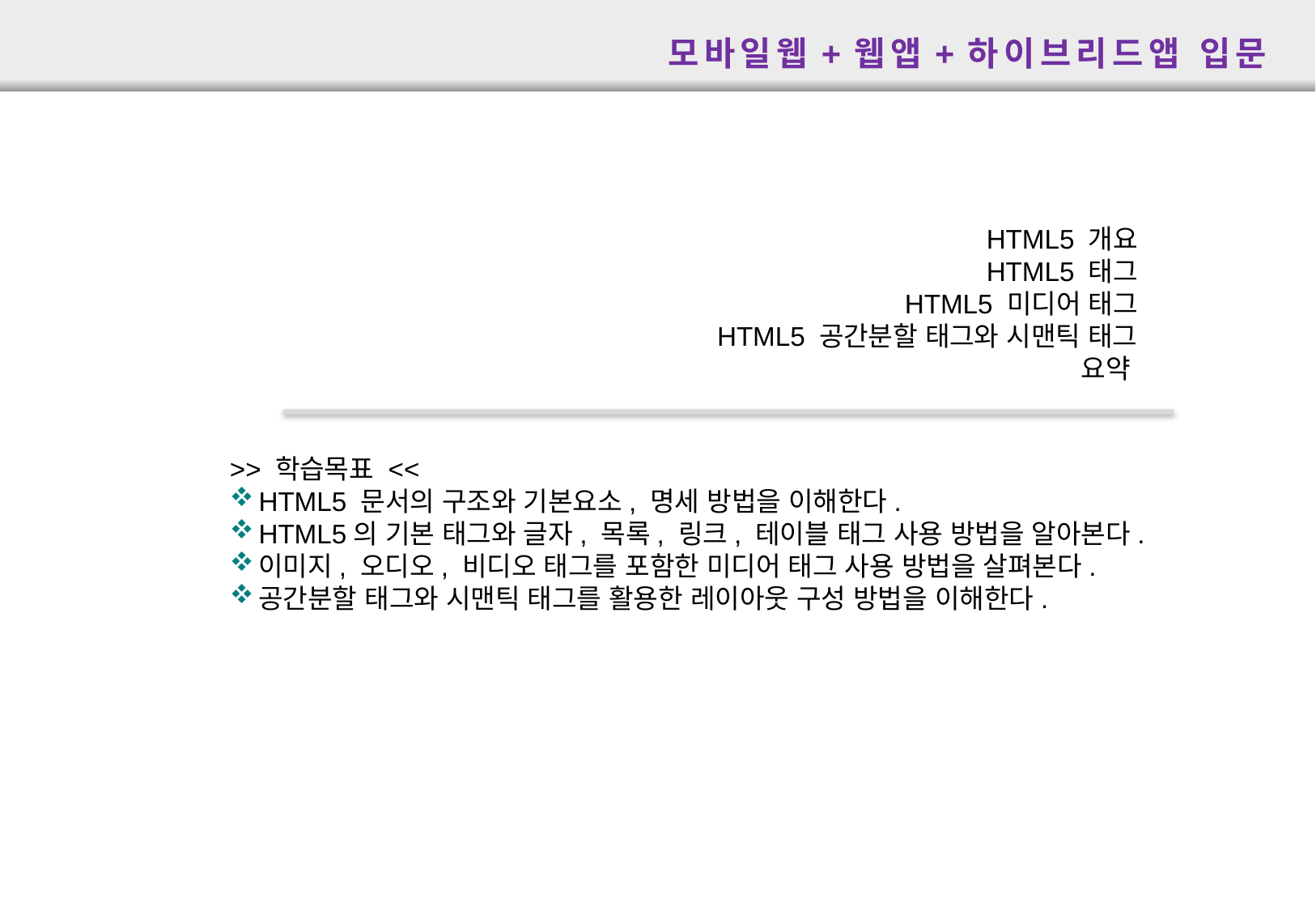

모바일웹+웹앱+하이브리드앱 입문
HTML5 개요
HTML5 태그
HTML5 미디어 태그
HTML5 공간분할 태그와 시맨틱 태그
요약

>> 학습목표 <<
HTML5 문서의 구조와 기본요소, 명세 방법을 이해한다.
HTML5의 기본 태그와 글자, 목록, 링크, 테이블 태그 사용 방법을 알아본다.
이미지, 오디오, 비디오 태그를 포함한 미디어 태그 사용 방법을 살펴본다.
공간분할 태그와 시맨틱 태그를 활용한 레이아웃 구성 방법을 이해한다.